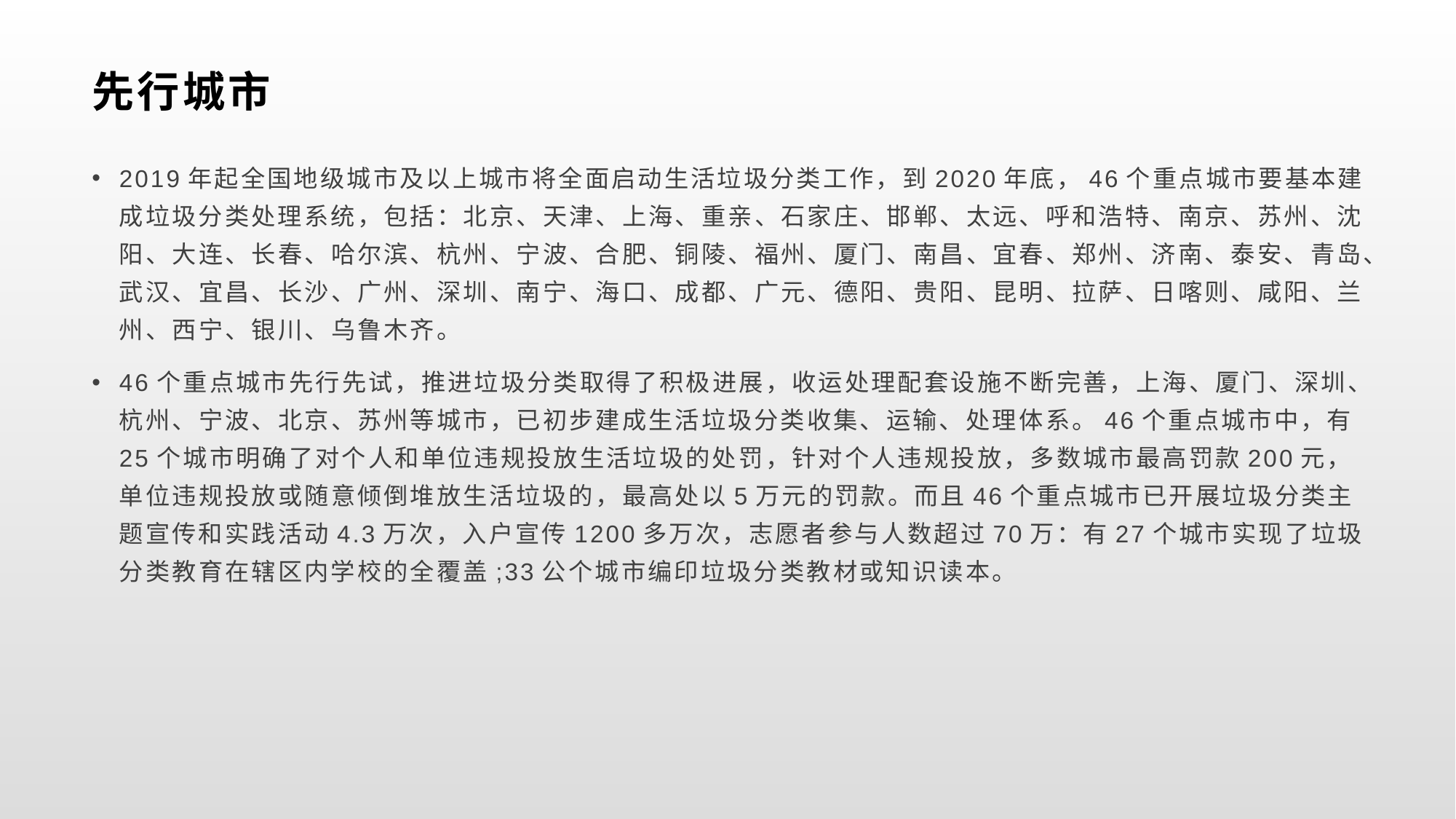

# 先行城市
2019年起全国地级城市及以上城市将全面启动生活垃圾分类工作，到2020年底，46个重点城市要基本建成垃圾分类处理系统，包括：北京、天津、上海、重亲、石家庄、邯郸、太远、呼和浩特、南京、苏州、沈阳、大连、长春、哈尔滨、杭州、宁波、合肥、铜陵、福州、厦门、南昌、宜春、郑州、济南、泰安、青岛、武汉、宜昌、长沙、广州、深圳、南宁、海口、成都、广元、德阳、贵阳、昆明、拉萨、日喀则、咸阳、兰州、西宁、银川、乌鲁木齐。
46个重点城市先行先试，推进垃圾分类取得了积极进展，收运处理配套设施不断完善，上海、厦门、深圳、杭州、宁波、北京、苏州等城市，已初步建成生活垃圾分类收集、运输、处理体系。46个重点城市中，有25个城市明确了对个人和单位违规投放生活垃圾的处罚，针对个人违规投放，多数城市最高罚款200元，单位违规投放或随意倾倒堆放生活垃圾的，最高处以5万元的罚款。而且46个重点城市已开展垃圾分类主题宣传和实践活动4.3万次，入户宣传1200多万次，志愿者参与人数超过70万：有27个城市实现了垃圾分类教育在辖区内学校的全覆盖;33公个城市编印垃圾分类教材或知识读本。